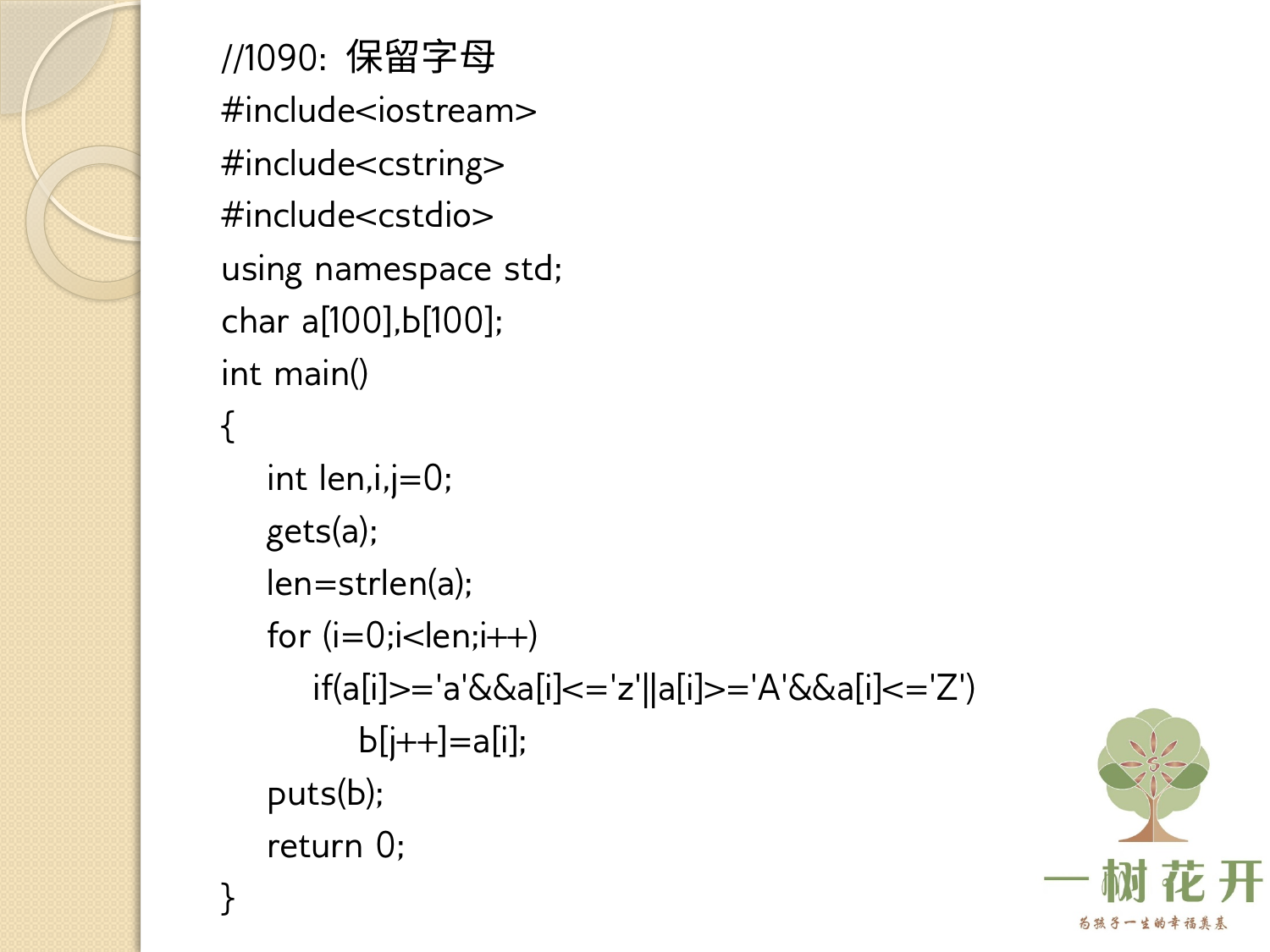

//1090: 保留字母
#include<iostream>
#include<cstring>
#include<cstdio>
using namespace std;
char a[100],b[100];
int main()
{
    int len,i,j=0;
    gets(a);
    len=strlen(a);
    for (i=0;i<len;i++)
        if(a[i]>='a'&&a[i]<='z'||a[i]>='A'&&a[i]<='Z')
            b[j++]=a[i];
    puts(b);
    return 0;
}